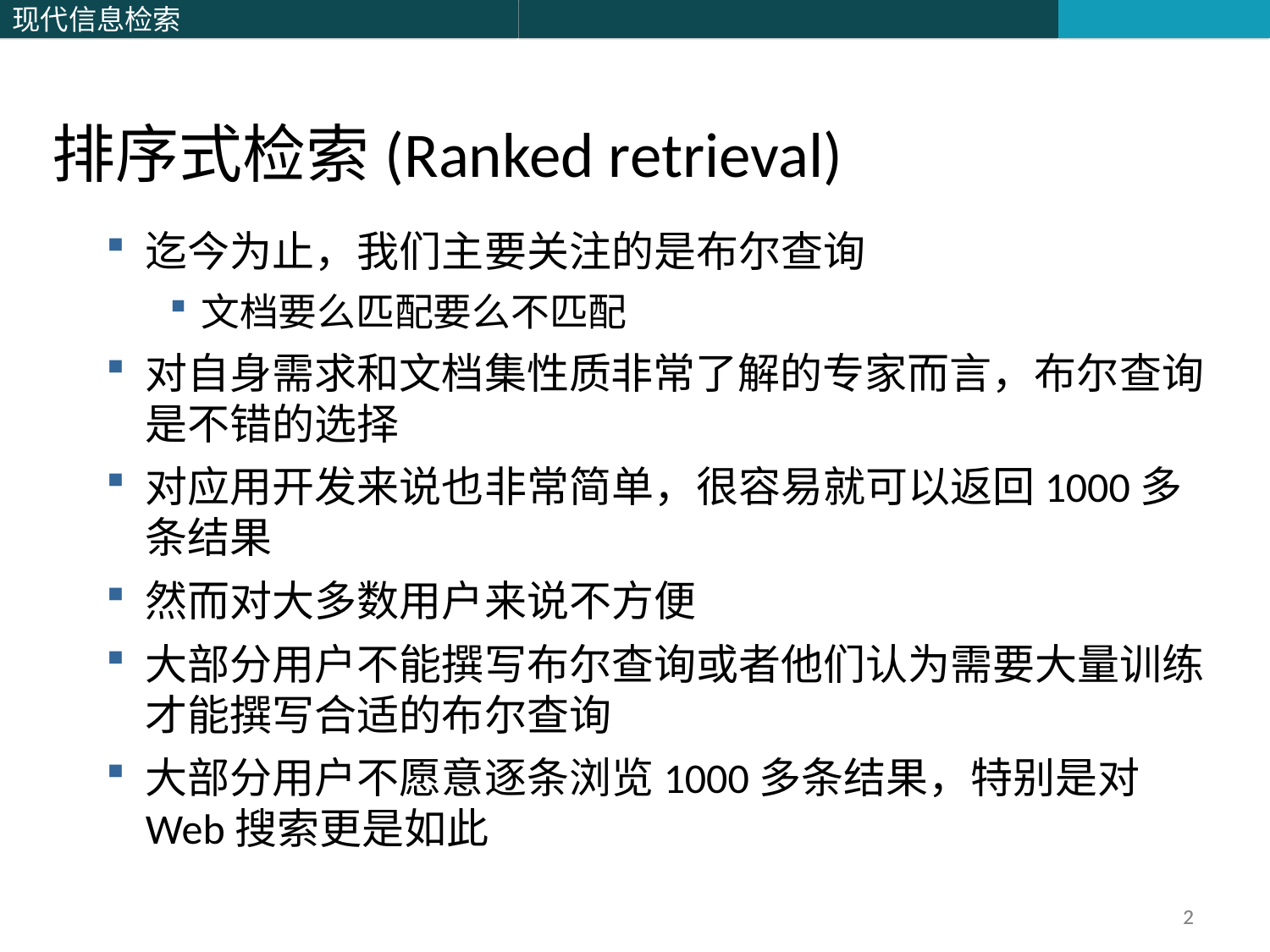

排序式检索(Ranked retrieval)
迄今为止，我们主要关注的是布尔查询
文档要么匹配要么不匹配
对自身需求和文档集性质非常了解的专家而言，布尔查询是不错的选择
对应用开发来说也非常简单，很容易就可以返回1000多条结果
然而对大多数用户来说不方便
大部分用户不能撰写布尔查询或者他们认为需要大量训练才能撰写合适的布尔查询
大部分用户不愿意逐条浏览1000多条结果，特别是对Web搜索更是如此
2
2